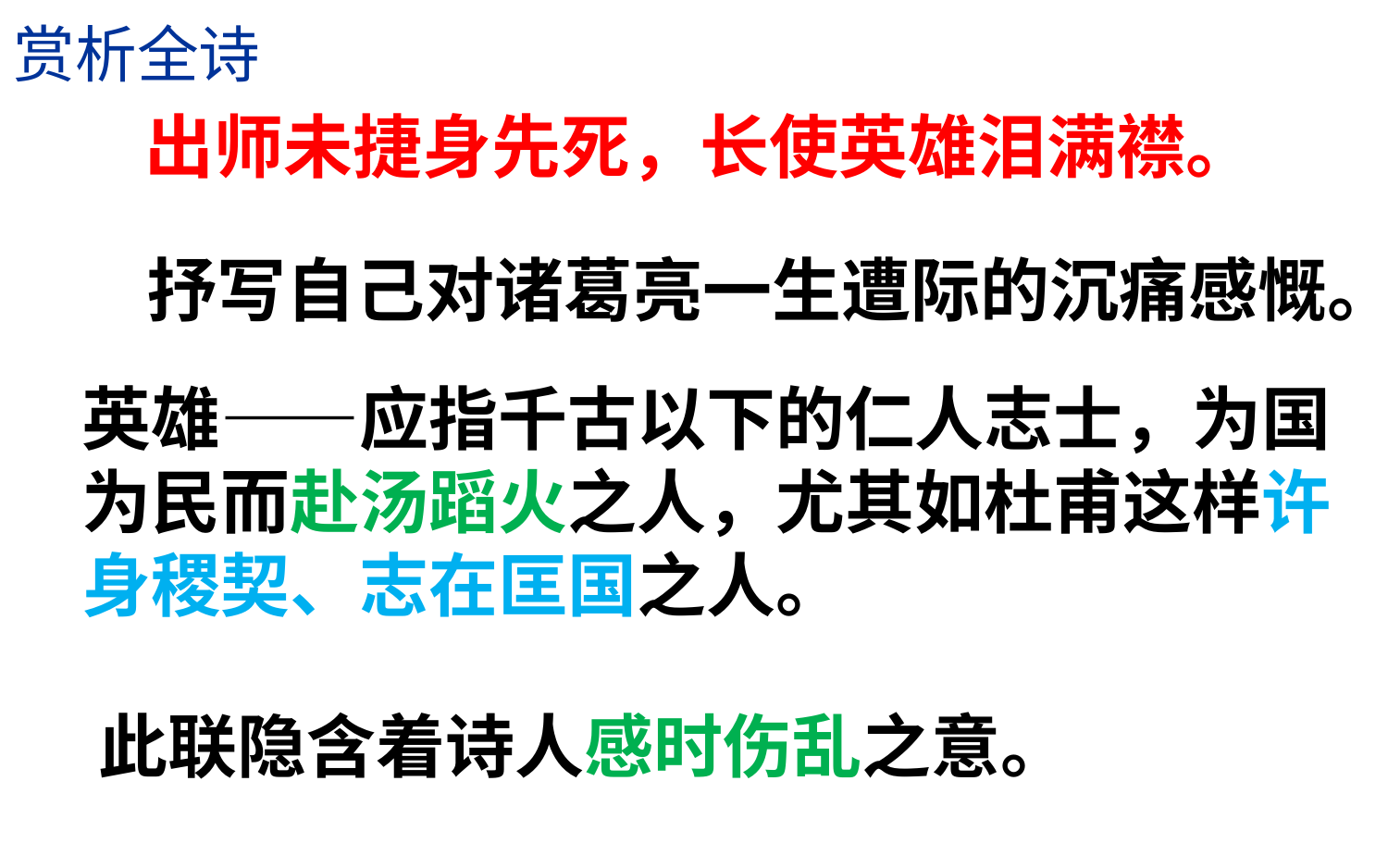

赏析全诗
出师未捷身先死，长使英雄泪满襟。
抒写自己对诸葛亮一生遭际的沉痛感慨。
英雄——应指千古以下的仁人志士，为国为民而赴汤蹈火之人，尤其如杜甫这样许身稷契、志在匡国之人。
此联隐含着诗人感时伤乱之意。